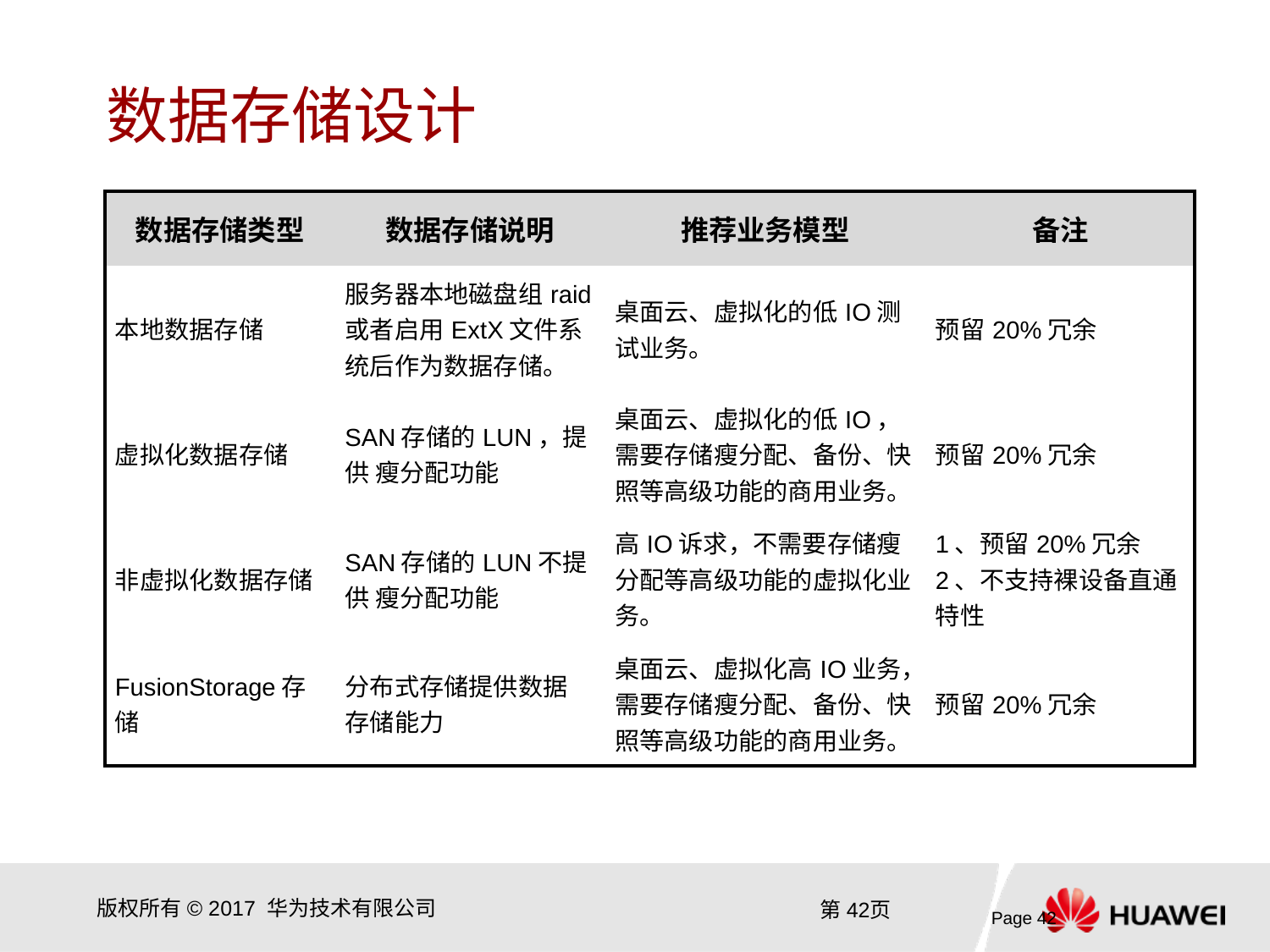

# 数据存储设计
| 数据存储类型 | 数据存储说明 | 推荐业务模型 | 备注 |
| --- | --- | --- | --- |
| 本地数据存储 | 服务器本地磁盘组raid或者启用ExtX文件系统后作为数据存储。 | 桌面云、虚拟化的低IO测试业务。 | 预留20%冗余 |
| 虚拟化数据存储 | SAN存储的LUN，提供 瘦分配功能 | 桌面云、虚拟化的低IO，需要存储瘦分配、备份、快照等高级功能的商用业务。 | 预留20%冗余 |
| 非虚拟化数据存储 | SAN存储的LUN不提供 瘦分配功能 | 高IO诉求，不需要存储瘦分配等高级功能的虚拟化业务。 | 1、预留20%冗余 2、不支持裸设备直通特性 |
| FusionStorage存储 | 分布式存储提供数据 存储能力 | 桌面云、虚拟化高IO业务，需要存储瘦分配、备份、快照等高级功能的商用业务。 | 预留20%冗余 |

Page 42